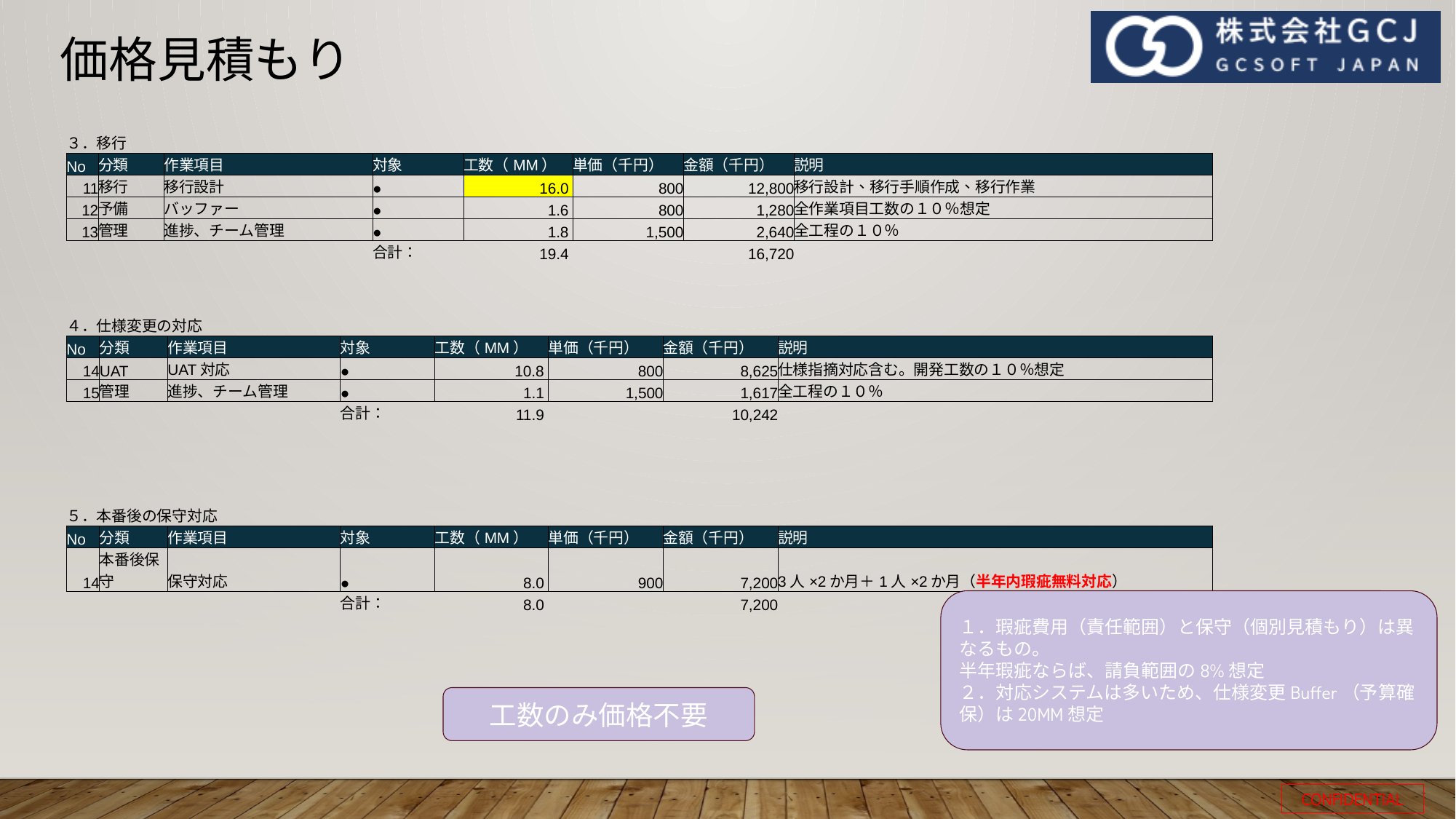

# 価格見積もり
| ３．移行 |  |  |  |  |  |  |  |
| --- | --- | --- | --- | --- | --- | --- | --- |
| No | 分類 | 作業項目 | 対象 | 工数（MM） | 単価（千円） | 金額（千円） | 説明 |
| 11 | 移行 | 移行設計 | ● | 16.0 | 800 | 12,800 | 移行設計、移行手順作成、移行作業 |
| 12 | 予備 | バッファー | ● | 1.6 | 800 | 1,280 | 全作業項目工数の１０％想定 |
| 13 | 管理 | 進捗、チーム管理 | ● | 1.8 | 1,500 | 2,640 | 全工程の１０％ |
|  |  |  | 合計： | 19.4 |  | 16,720 |  |
| ４．仕様変更の対応 |  |  |  |  |  |  |  |
| --- | --- | --- | --- | --- | --- | --- | --- |
| No | 分類 | 作業項目 | 対象 | 工数（MM） | 単価（千円） | 金額（千円） | 説明 |
| 14 | UAT | UAT対応 | ● | 10.8 | 800 | 8,625 | 仕様指摘対応含む。開発工数の１０％想定 |
| 15 | 管理 | 進捗、チーム管理 | ● | 1.1 | 1,500 | 1,617 | 全工程の１０％ |
|  |  |  | 合計： | 11.9 |  | 10,242 |  |
| ５．本番後の保守対応 |  |  |  |  |  |  |  |
| --- | --- | --- | --- | --- | --- | --- | --- |
| No | 分類 | 作業項目 | 対象 | 工数（MM） | 単価（千円） | 金額（千円） | 説明 |
| 14 | 本番後保守 | 保守対応 | ● | 8.0 | 900 | 7,200 | 3人×2か月＋1人×2か月（半年内瑕疵無料対応） |
|  |  |  | 合計： | 8.0 |  | 7,200 |  |
１．瑕疵費用（責任範囲）と保守（個別見積もり）は異なるもの。
半年瑕疵ならば、請負範囲の8%想定
２．対応システムは多いため、仕様変更Buffer（予算確保）は20MM想定
工数のみ価格不要